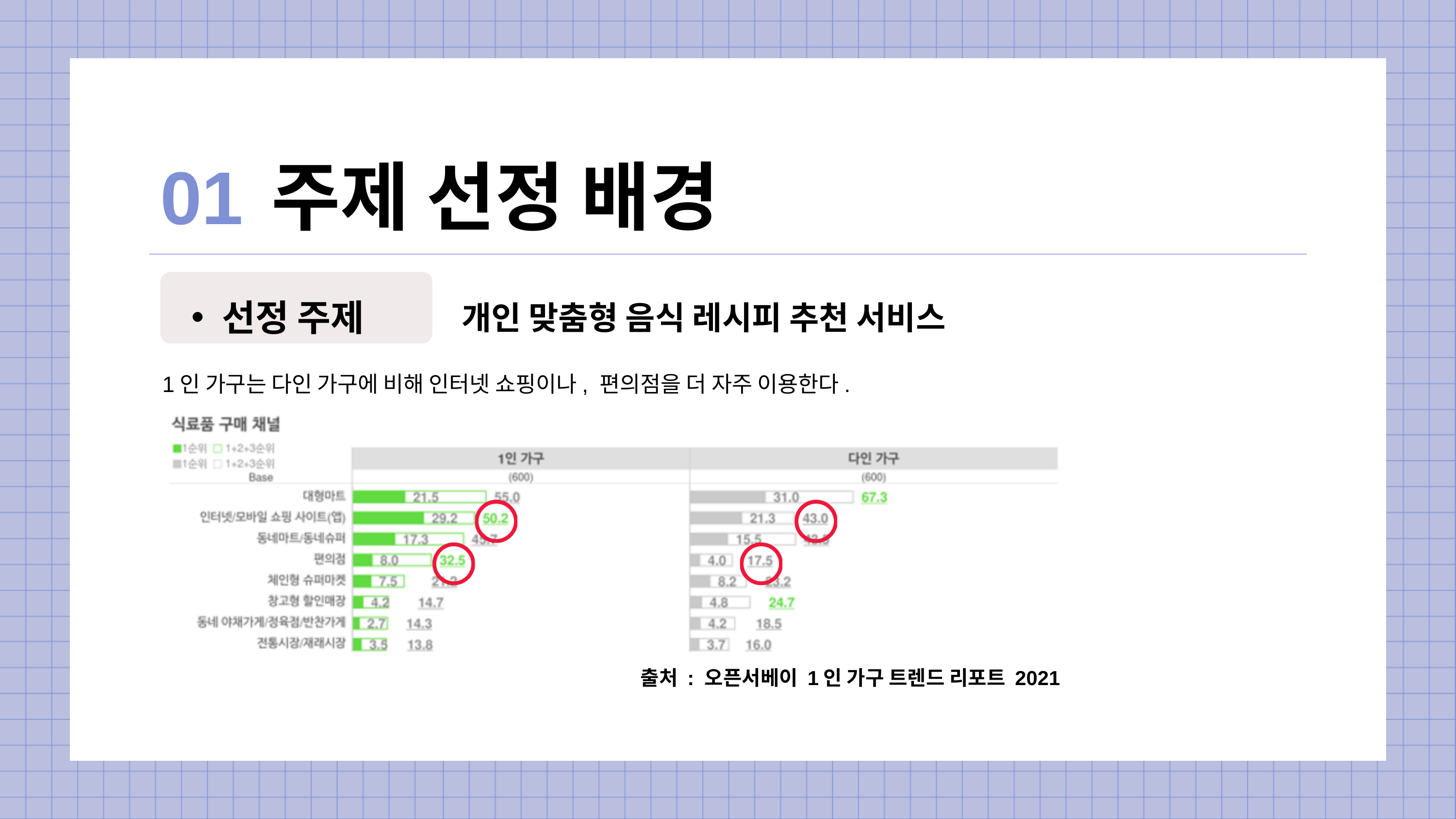

01
주제 선정 배경

선정 주제
개인 맞춤형 음식 레시피 추천 서비스

1인 가구는 다인 가구에 비해 인터넷 쇼핑이나, 편의점을 더 자주 이용한다.

출처 : 오픈서베이 1인 가구 트렌드 리포트 2021